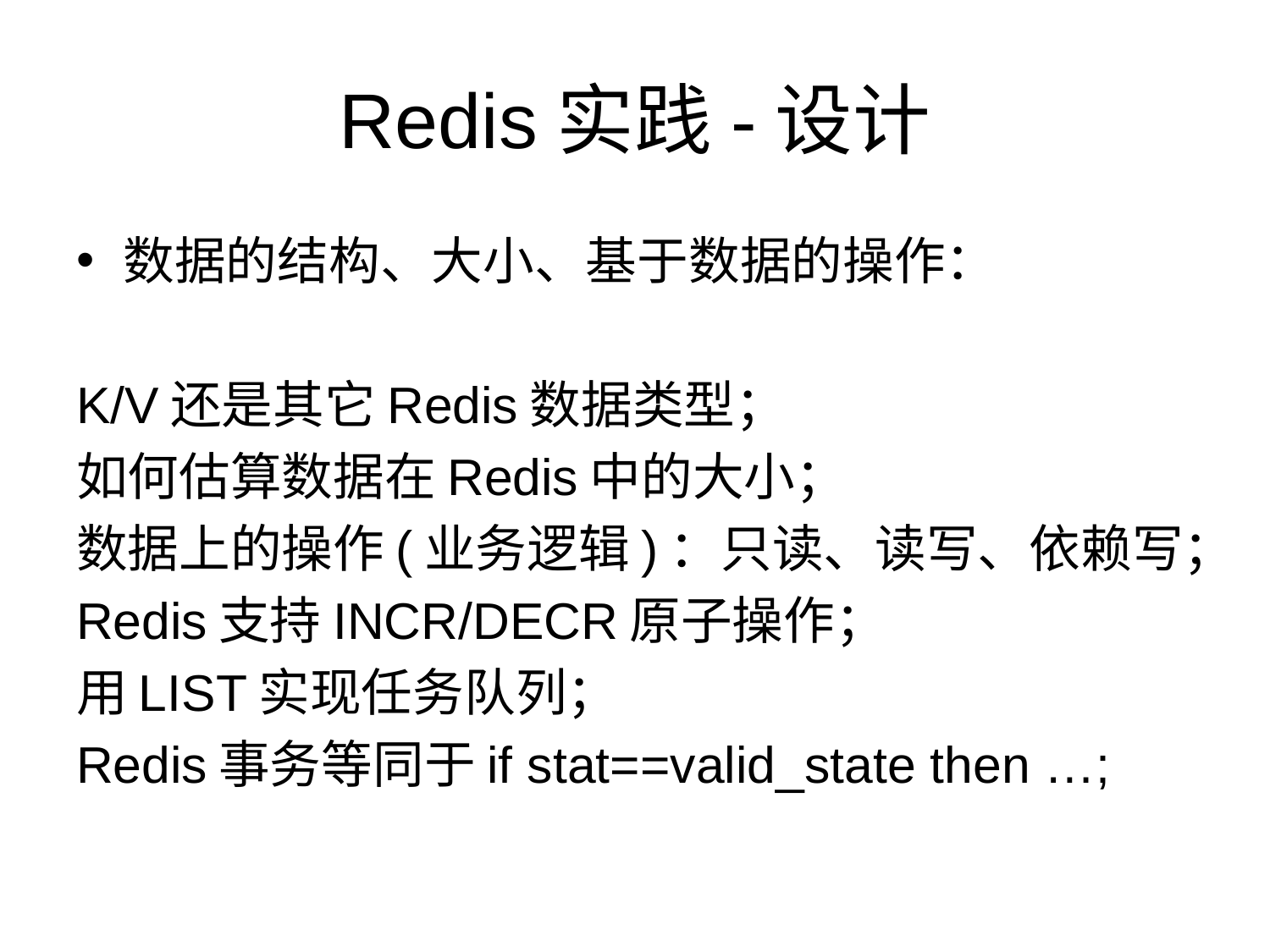

# Redis实践-设计
数据的结构、大小、基于数据的操作：

K/V还是其它Redis数据类型；
如何估算数据在Redis中的大小；
数据上的操作(业务逻辑)：只读、读写、依赖写；
Redis支持INCR/DECR原子操作；
用LIST实现任务队列；
Redis事务等同于if stat==valid_state then …;